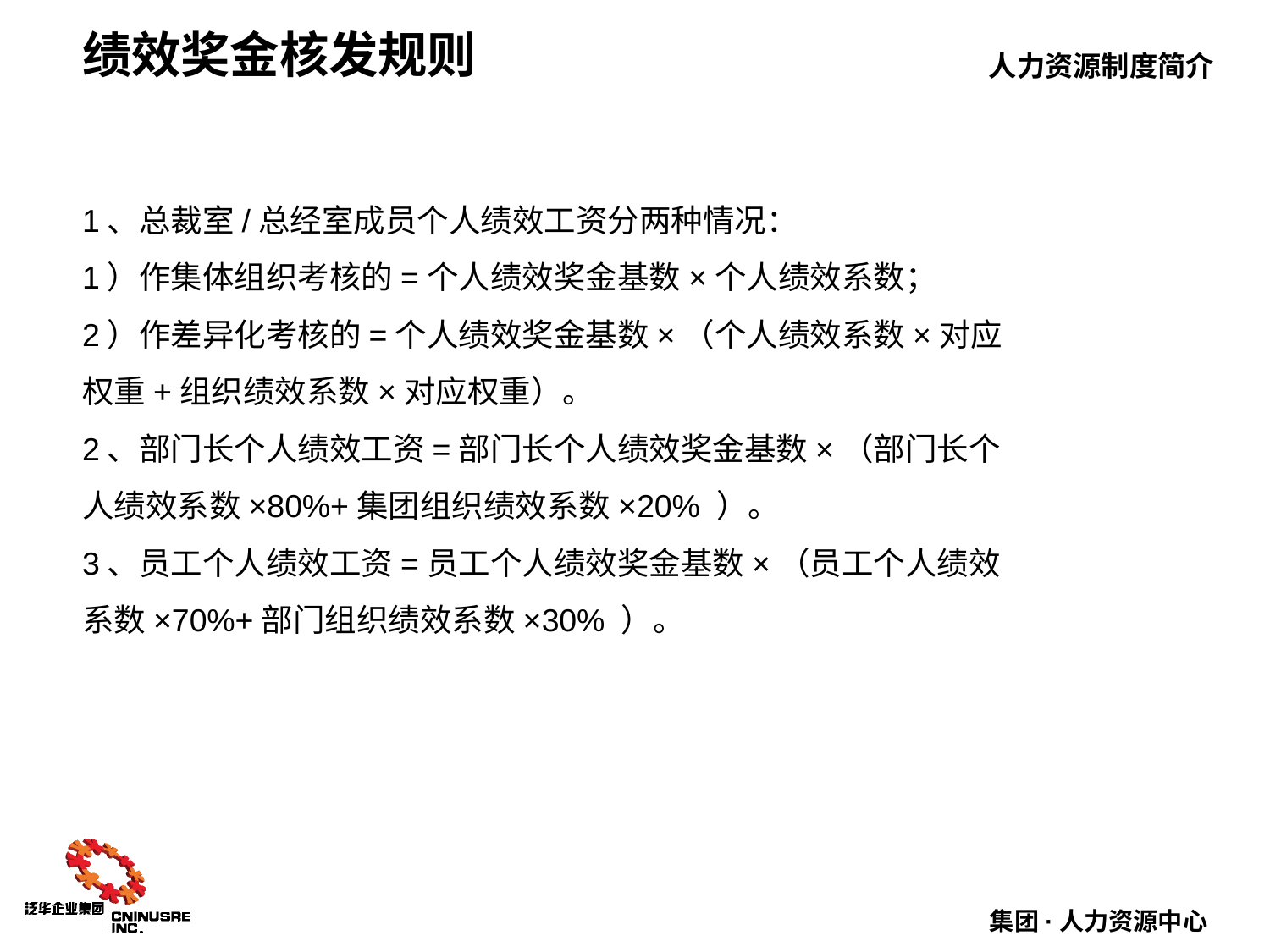

# 绩效奖金核发规则
1、总裁室/总经室成员个人绩效工资分两种情况：
1）作集体组织考核的=个人绩效奖金基数×个人绩效系数；
2）作差异化考核的=个人绩效奖金基数×（个人绩效系数×对应权重+组织绩效系数×对应权重）。
2、部门长个人绩效工资=部门长个人绩效奖金基数×（部门长个人绩效系数×80%+集团组织绩效系数×20% ）。
3、员工个人绩效工资=员工个人绩效奖金基数×（员工个人绩效系数×70%+部门组织绩效系数×30% ）。